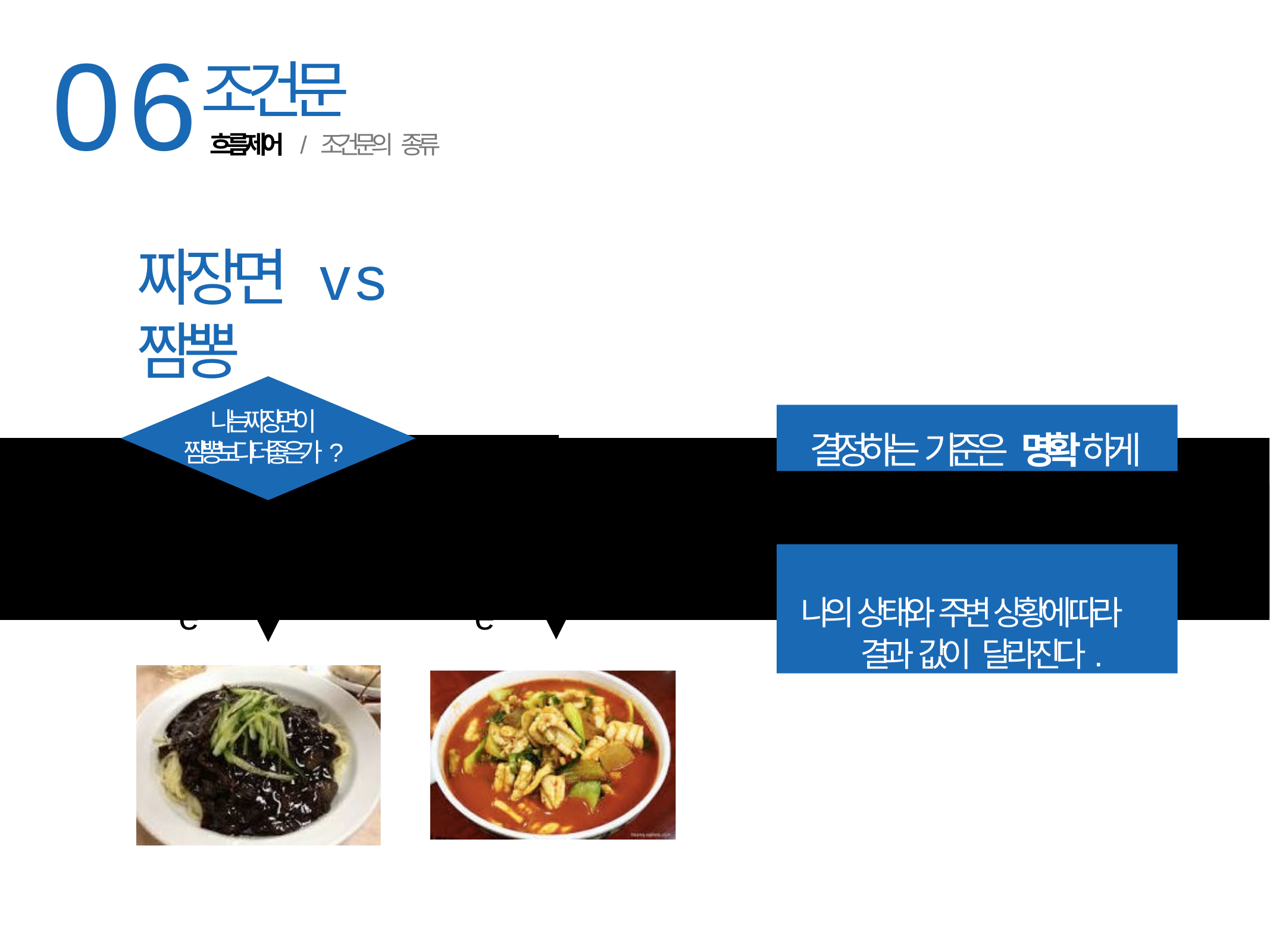

06
조건문
흐름제어   / 조건문의 종류
짜장면  vs 짬뽕

나는 짜장면이
짬뽕보다  더 좋은가?
결정하는  기준은  명확하게

나의 상태와 주변 상황에 따라  결과  값이 달라진다.
True
False